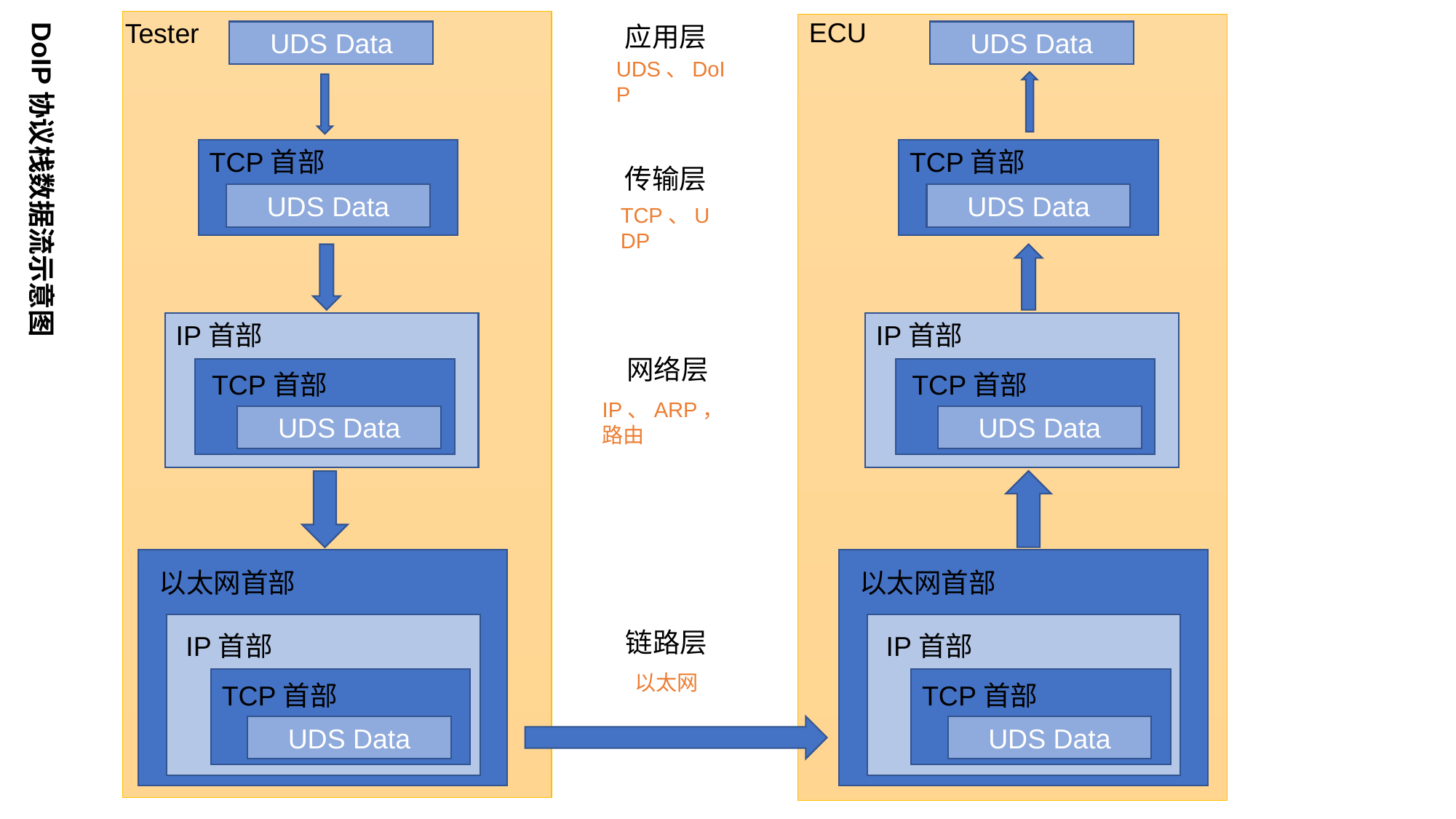

ECU
Tester
DoIP协议栈数据流示意图

应用层
UDS Data
UDS Data
UDS、DoIP

TCP首部

TCP首部

传输层
UDS Data
UDS Data
TCP、UDP

IP首部
IP首部
网络层

TCP首部

TCP首部

IP、ARP，路由
UDS Data
UDS Data

以太网首部
以太网首部

链路层
IP首部
IP首部
以太网

TCP首部

TCP首部

UDS Data

UDS Data